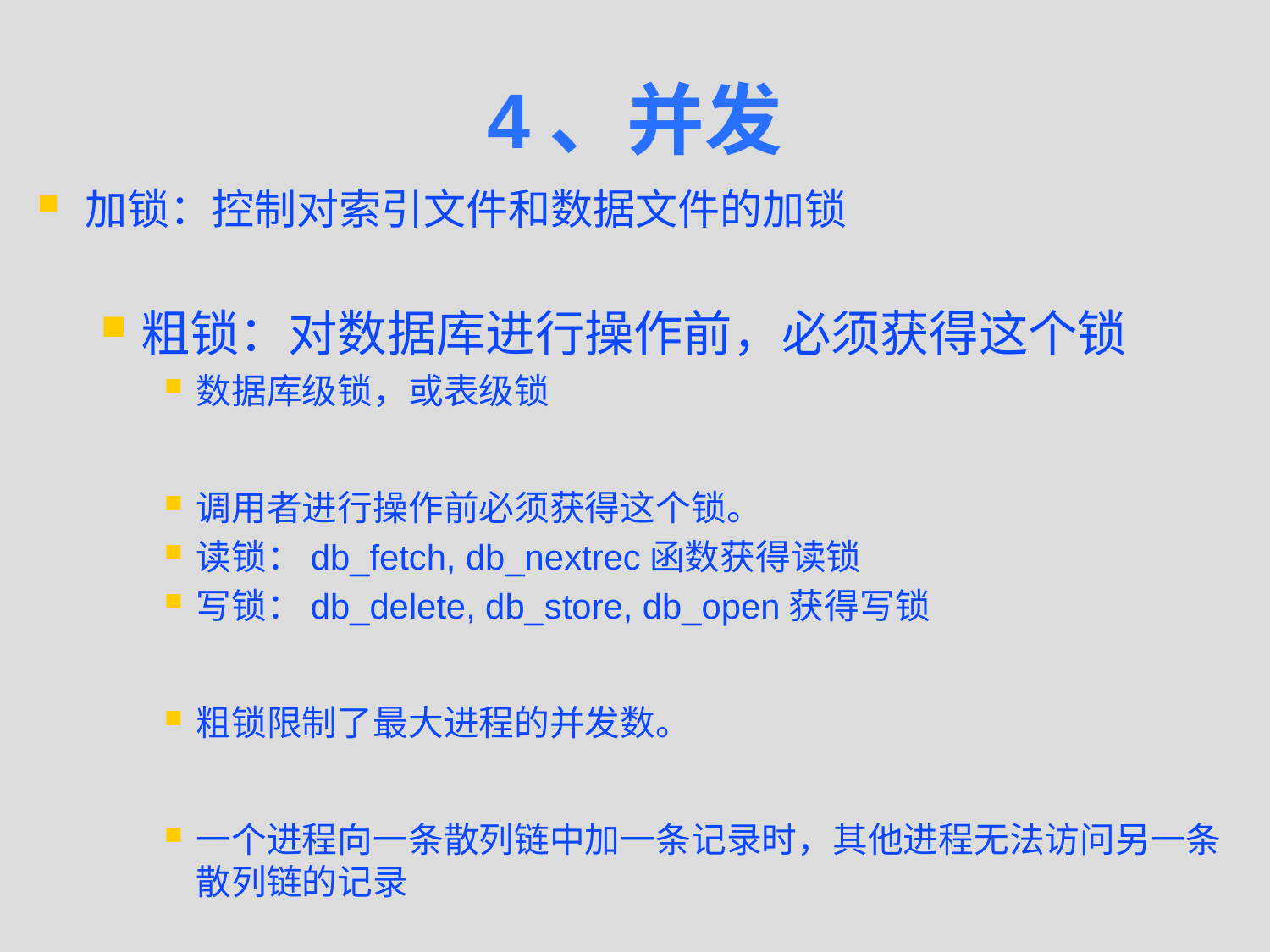

# 4、并发
加锁：控制对索引文件和数据文件的加锁

粗锁：对数据库进行操作前，必须获得这个锁
数据库级锁，或表级锁

调用者进行操作前必须获得这个锁。
读锁：db_fetch, db_nextrec函数获得读锁
写锁：db_delete, db_store, db_open获得写锁

粗锁限制了最大进程的并发数。

一个进程向一条散列链中加一条记录时，其他进程无法访问另一条散列链的记录